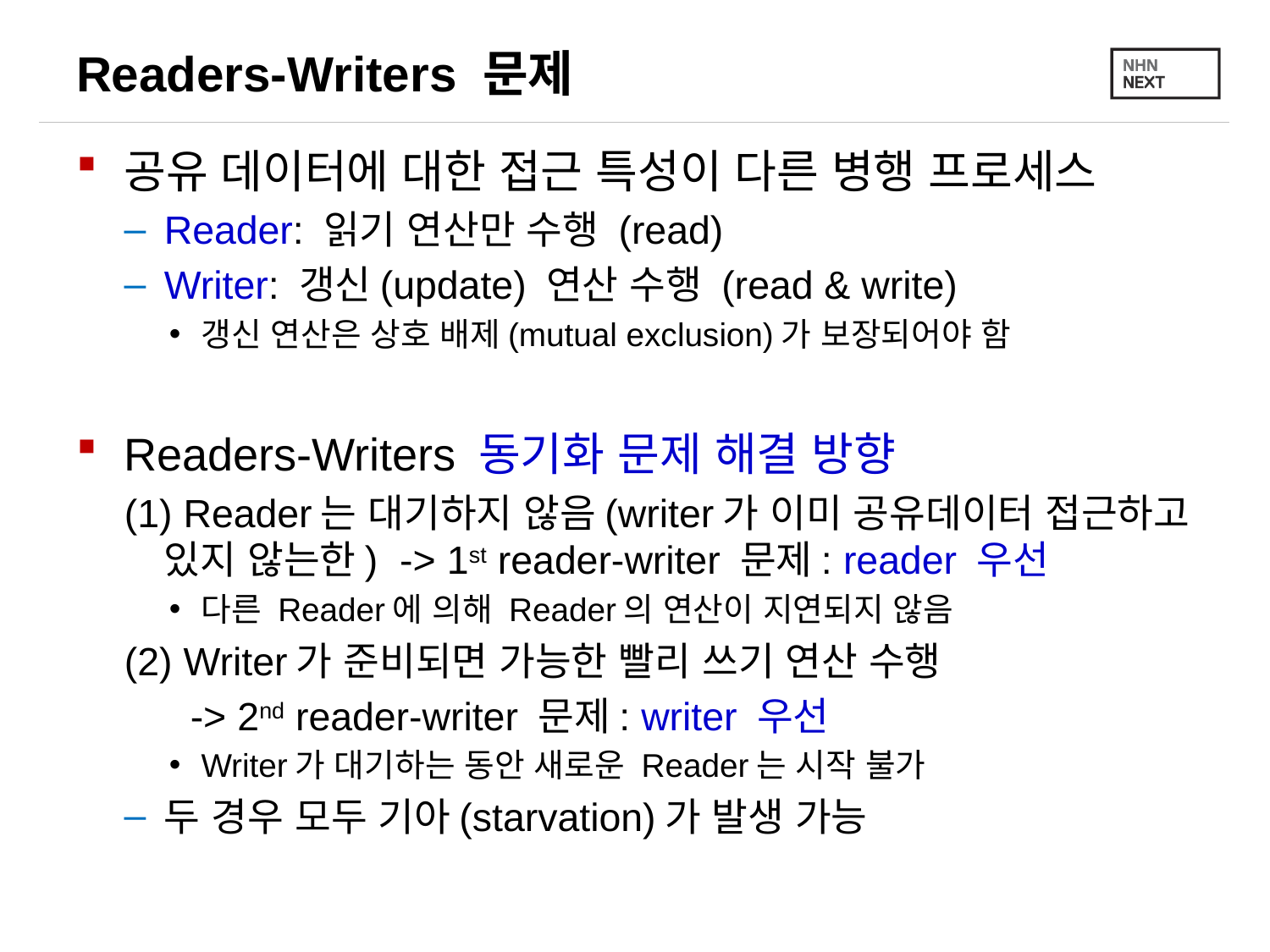

# Readers-Writers 문제
공유 데이터에 대한 접근 특성이 다른 병행 프로세스
Reader: 읽기 연산만 수행 (read)
Writer: 갱신(update) 연산 수행 (read & write)
갱신 연산은 상호 배제(mutual exclusion)가 보장되어야 함

Readers-Writers 동기화 문제 해결 방향
(1) Reader는 대기하지 않음(writer가 이미 공유데이터 접근하고 있지 않는한)  -> 1st reader-writer 문제: reader 우선
다른 Reader에 의해 Reader의 연산이 지연되지 않음
(2) Writer가 준비되면 가능한 빨리 쓰기 연산 수행
      -> 2nd reader-writer 문제: writer 우선
Writer가 대기하는 동안 새로운 Reader는 시작 불가
두 경우 모두 기아(starvation)가 발생 가능